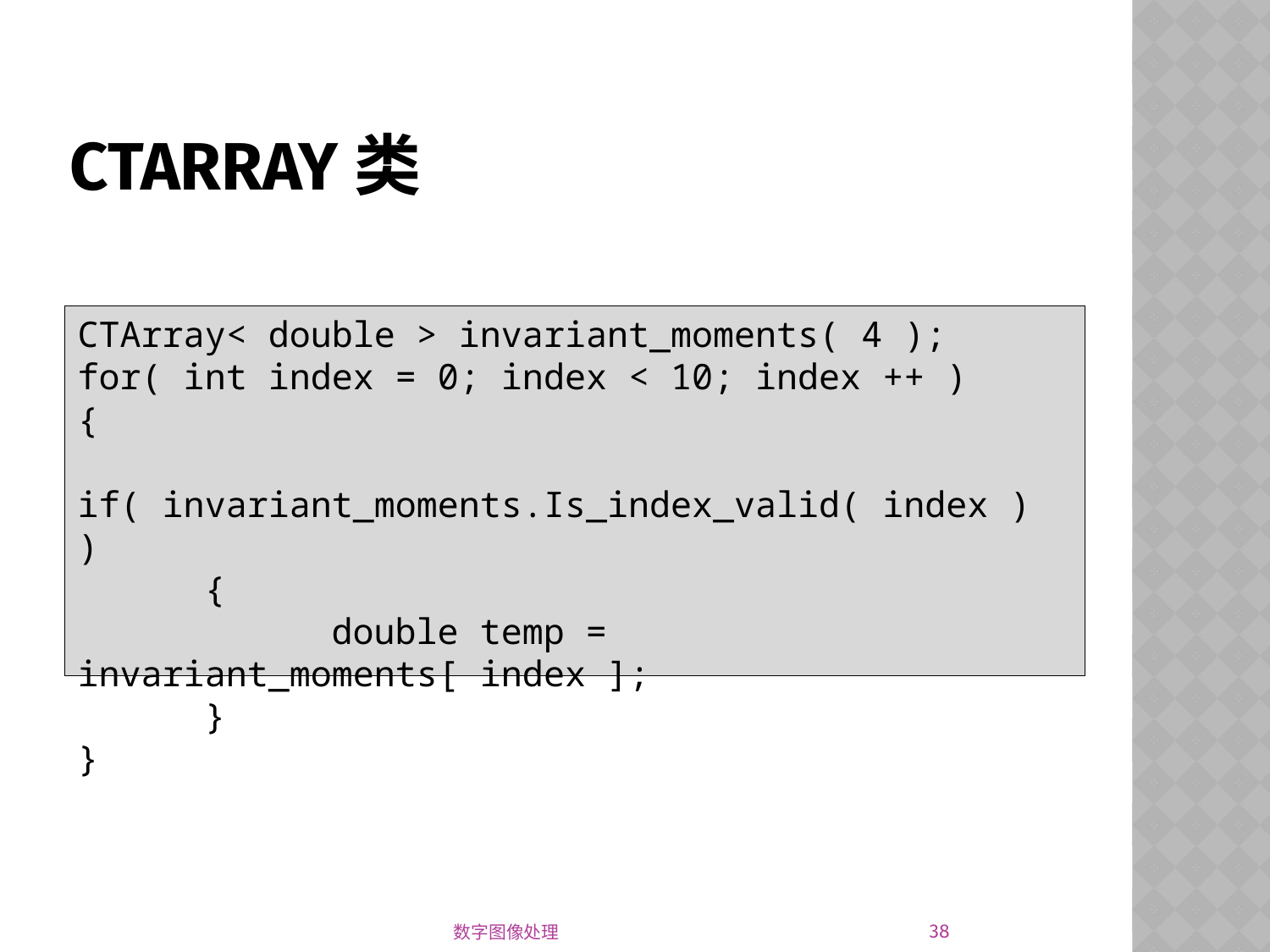

# CTArray类
CTArray< double > invariant_moments( 4 );
for( int index = 0; index < 10; index ++ )
{
	if( invariant_moments.Is_index_valid( index ) )
	{
		double temp = invariant_moments[ index ];
	}
}
38
数字图像处理